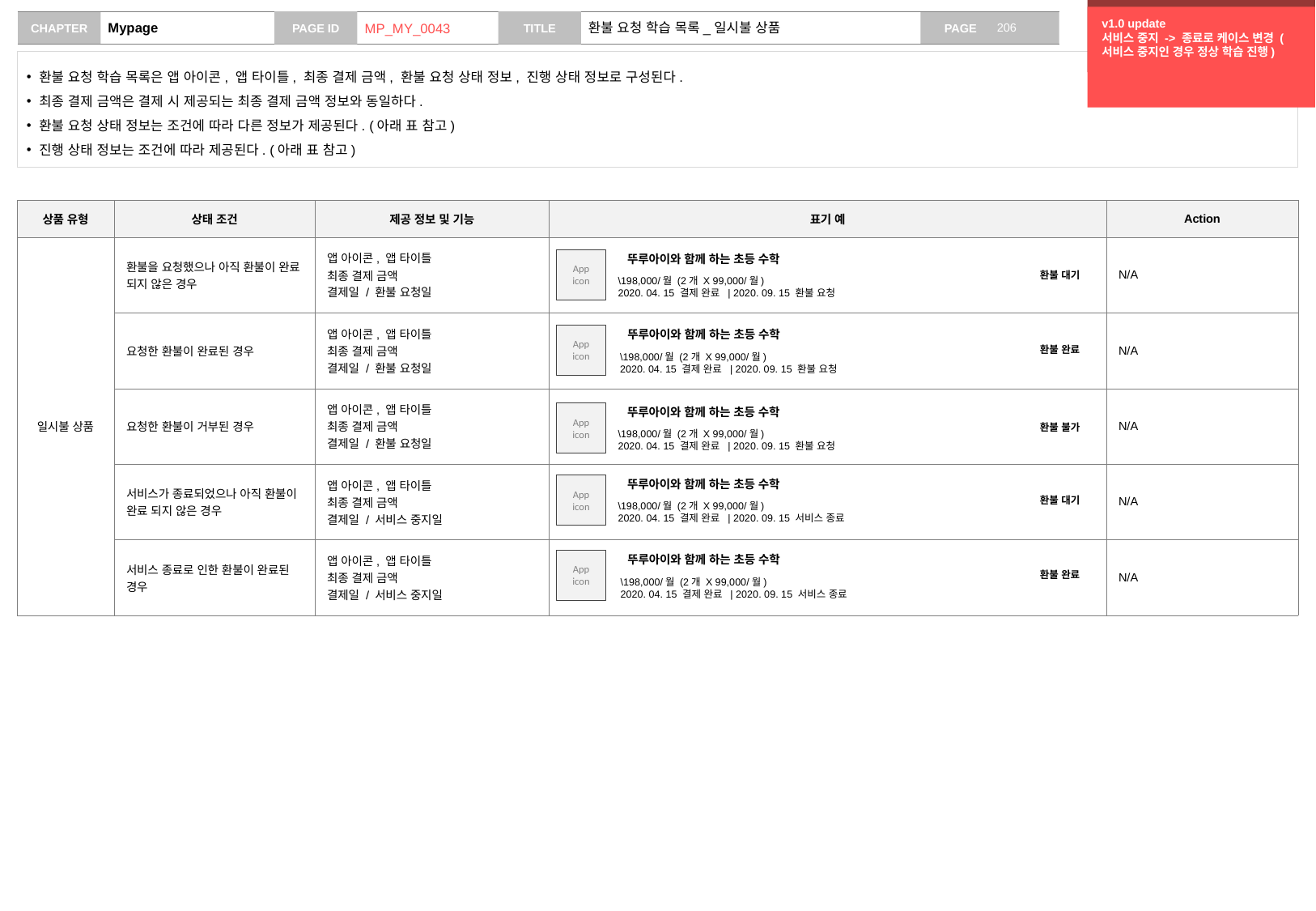

v0.9 update
학습 관리 목록 정리
서비스 중지 케이스 추가

v1.0 update
서비스 중지 -> 종료로 케이스 변경 (서비스 중지인 경우 정상 학습 진행)

# Mypage
MP_MY_0043
환불 요청 학습 목록_일시불 상품
환불 요청 학습 목록은 앱 아이콘, 앱 타이틀, 최종 결제 금액, 환불 요청 상태 정보, 진행 상태 정보로 구성된다.
최종 결제 금액은 결제 시 제공되는 최종 결제 금액 정보와 동일하다.
환불 요청 상태 정보는 조건에 따라 다른 정보가 제공된다. (아래 표 참고)
진행 상태 정보는 조건에 따라 제공된다. (아래 표 참고)
| 상품 유형 | 상태 조건 | 제공 정보 및 기능 | 표기 예 | Action |
| --- | --- | --- | --- | --- |
| 일시불 상품 | 환불을 요청했으나 아직 환불이 완료 되지 않은 경우 | 앱 아이콘, 앱 타이틀 최종 결제 금액 결제일 / 환불 요청일 |  | N/A |
|  | 요청한 환불이 완료된 경우 | 앱 아이콘, 앱 타이틀 최종 결제 금액 결제일 / 환불 요청일 |  | N/A |
|  | 요청한 환불이 거부된 경우 | 앱 아이콘, 앱 타이틀 최종 결제 금액 결제일 / 환불 요청일 |  | N/A |
|  | 서비스가 종료되었으나 아직 환불이 완료 되지 않은 경우 | 앱 아이콘, 앱 타이틀 최종 결제 금액 결제일 / 서비스 중지일 |  | N/A |
|  | 서비스 종료로 인한 환불이 완료된 경우 | 앱 아이콘, 앱 타이틀 최종 결제 금액 결제일 / 서비스 중지일 |  | N/A |
App
icon
뚜루아이와 함께 하는 초등 수학
환불 대기
\198,000/월 (2개 X 99,000/월)
2020. 04. 15 결제 완료  | 2020. 09. 15 환불 요청
App
icon
뚜루아이와 함께 하는 초등 수학
환불 완료
\198,000/월 (2개 X 99,000/월)
2020. 04. 15 결제 완료  | 2020. 09. 15 환불 요청
App
icon
뚜루아이와 함께 하는 초등 수학
환불 불가
\198,000/월 (2개 X 99,000/월)
2020. 04. 15 결제 완료  | 2020. 09. 15 환불 요청
App
icon
뚜루아이와 함께 하는 초등 수학
환불 대기
\198,000/월 (2개 X 99,000/월)
2020. 04. 15 결제 완료  | 2020. 09. 15 서비스 종료
App
icon
뚜루아이와 함께 하는 초등 수학
환불 완료
\198,000/월 (2개 X 99,000/월)
2020. 04. 15 결제 완료  | 2020. 09. 15 서비스 종료